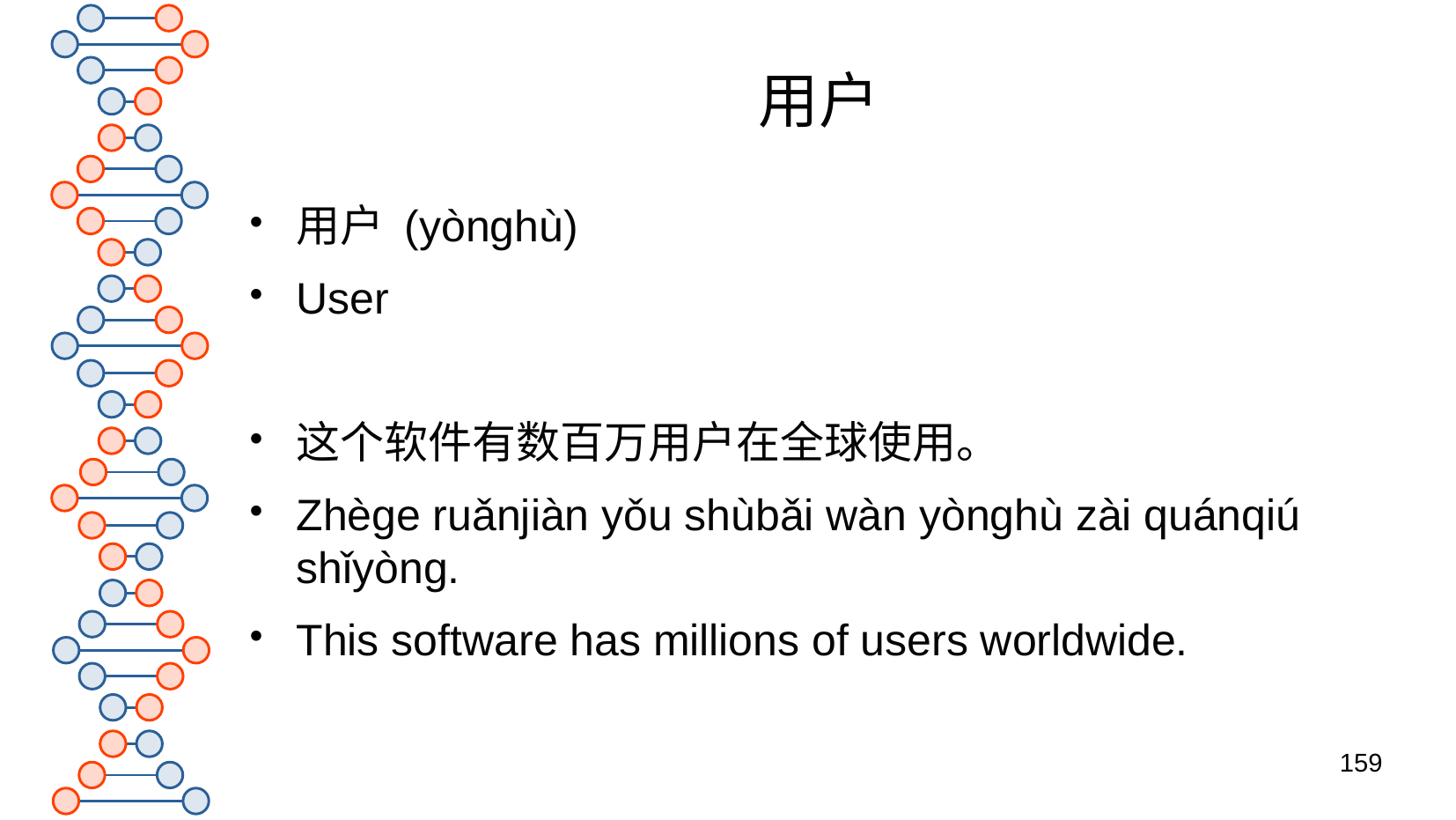

# 用户
用户 (yònghù)
User

这个软件有数百万用户在全球使用。
Zhège ruǎnjiàn yǒu shùbǎi wàn yònghù zài quánqiú shǐyòng.
This software has millions of users worldwide.

159